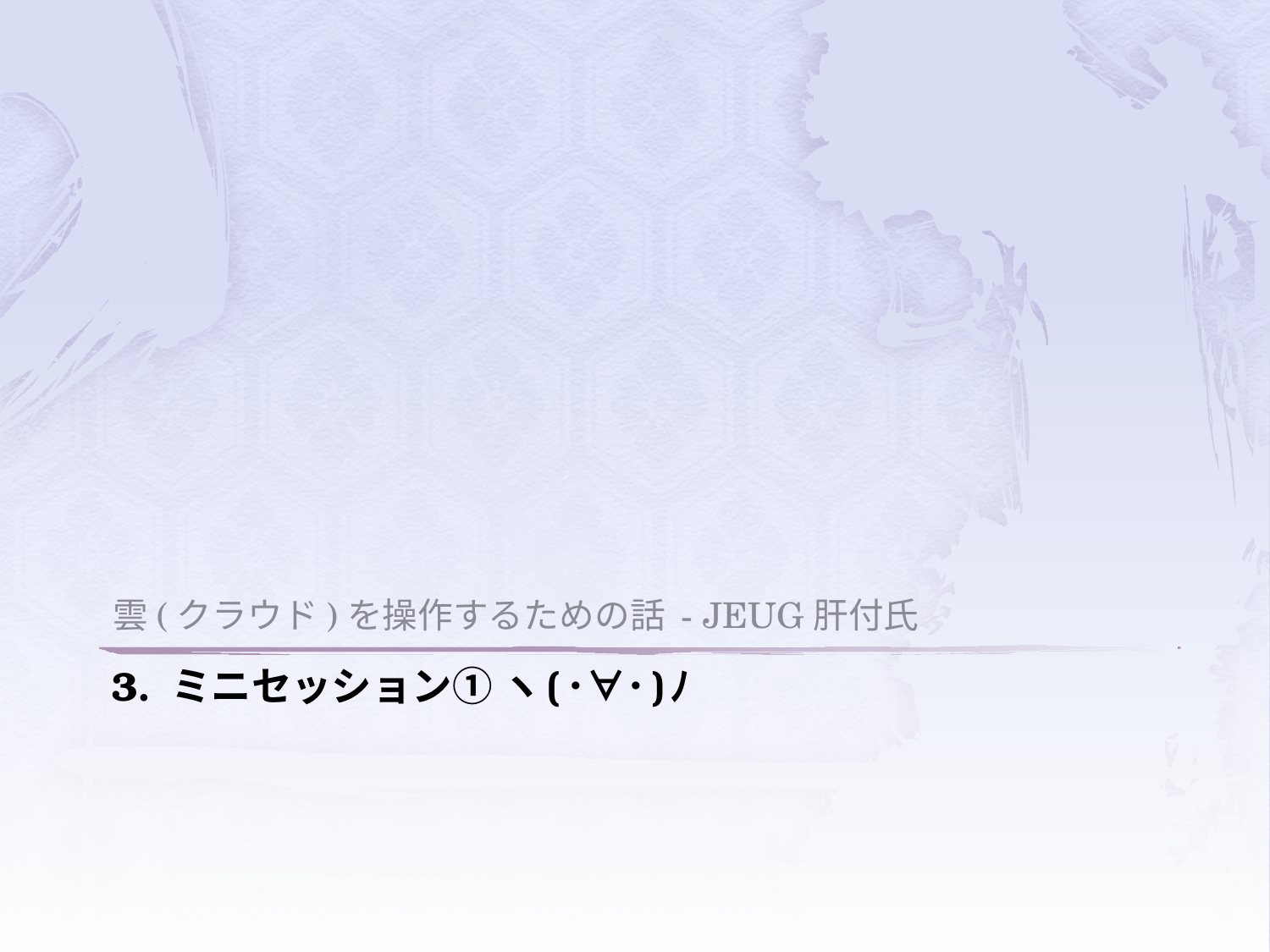

雲(クラウド)を操作するための話 - JEUG肝付氏
# 3. ミニセッション① ヽ(･∀･)ﾉ